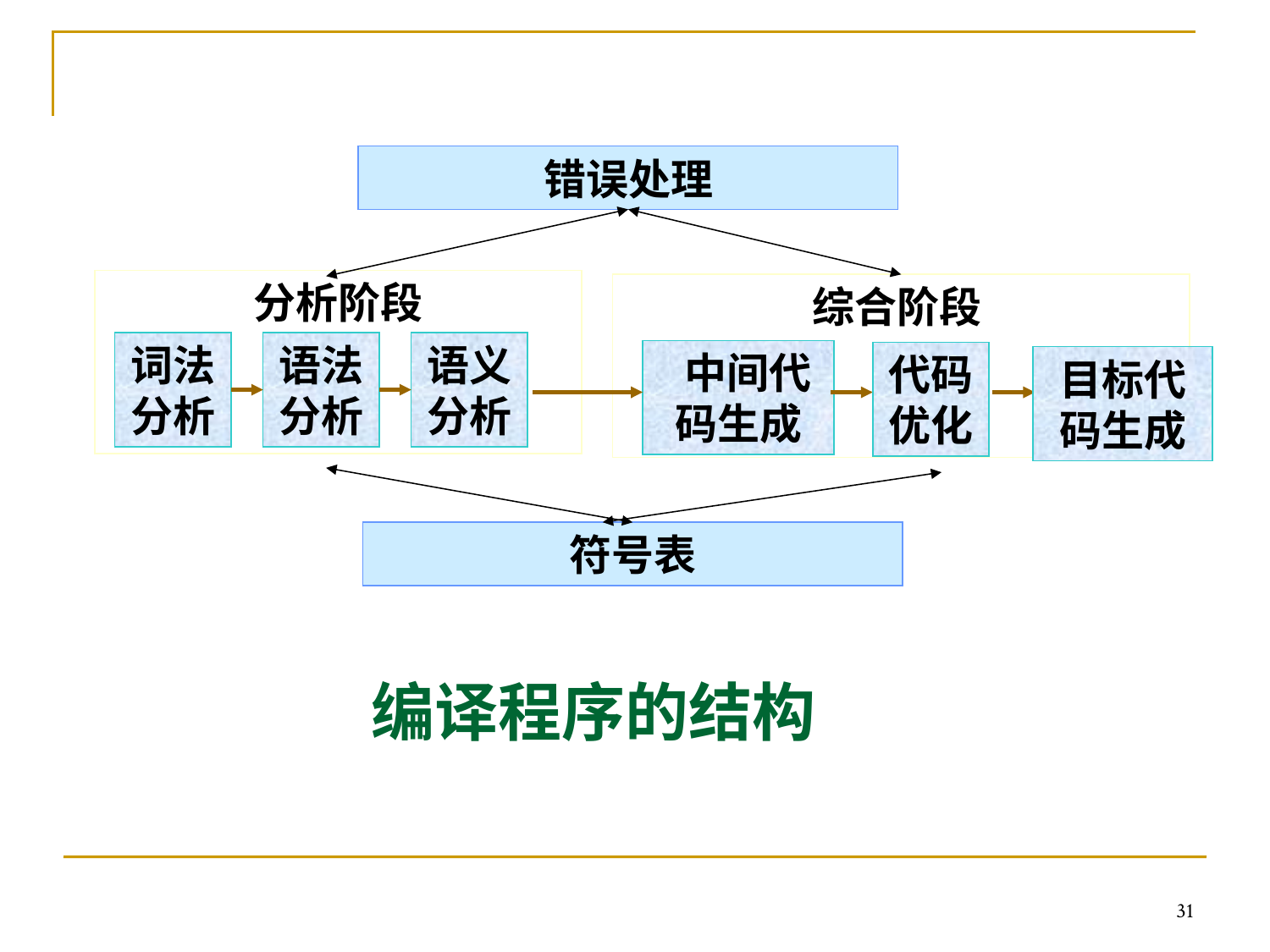

错误处理
分析阶段

综合阶段

词法分析
语法分析
语义分析
 中间代码生成
代码优化
目标代码生成
符号表
# 编译程序的结构
31